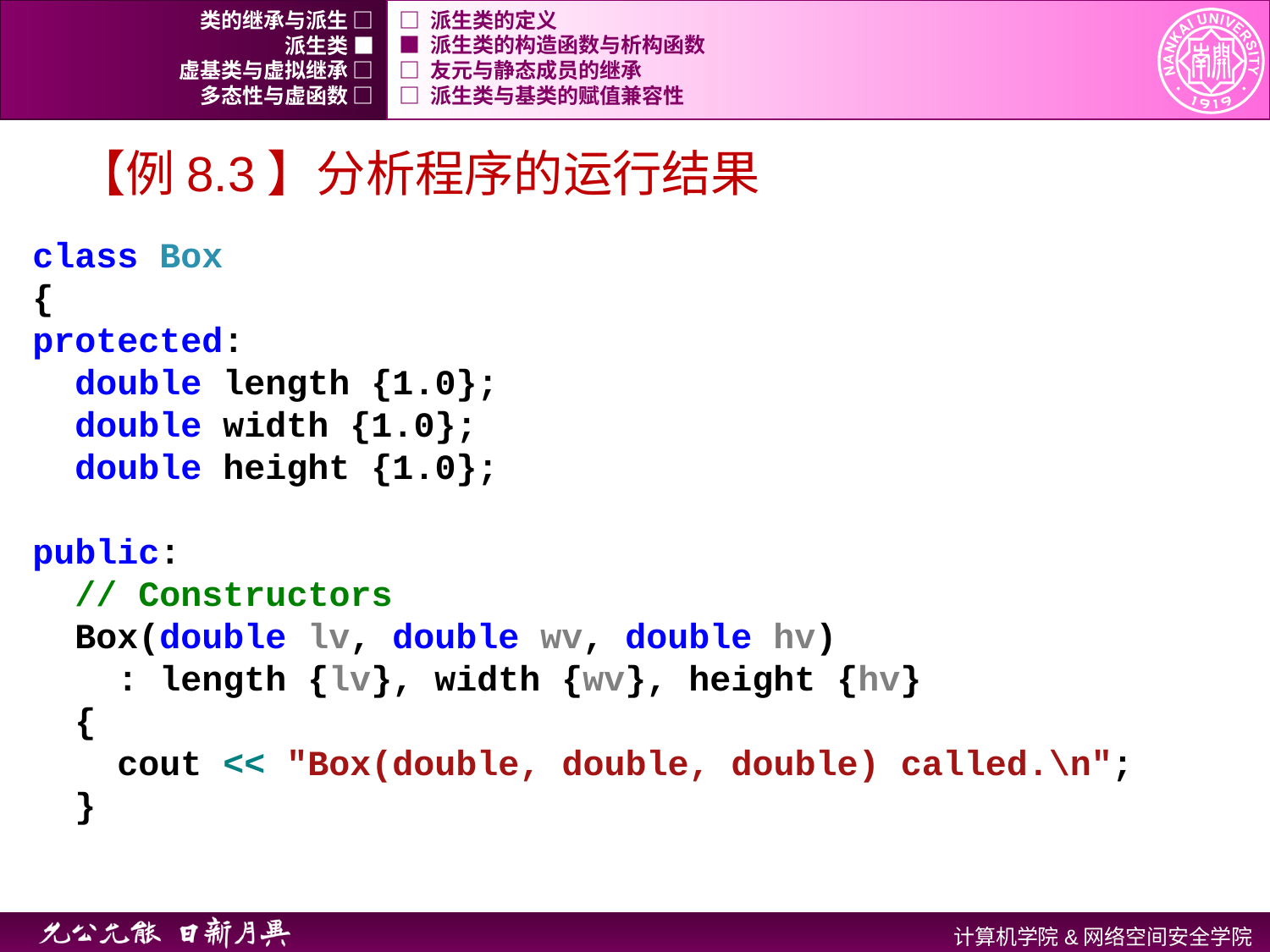

类的继承与派生 □
□ 派生类的定义
派生类 ■
■ 派生类的构造函数与析构函数
虚基类与虚拟继承 □
□ 友元与静态成员的继承
多态性与虚函数 □
□ 派生类与基类的赋值兼容性
【例8.3】分析程序的运行结果
class Box
{
protected:
  double length {1.0};
  double width {1.0};
  double height {1.0};

public:
  // Constructors
  Box(double lv, double wv, double hv)
    : length {lv}, width {wv}, height {hv}
  {
    cout << "Box(double, double, double) called.\n";
  }